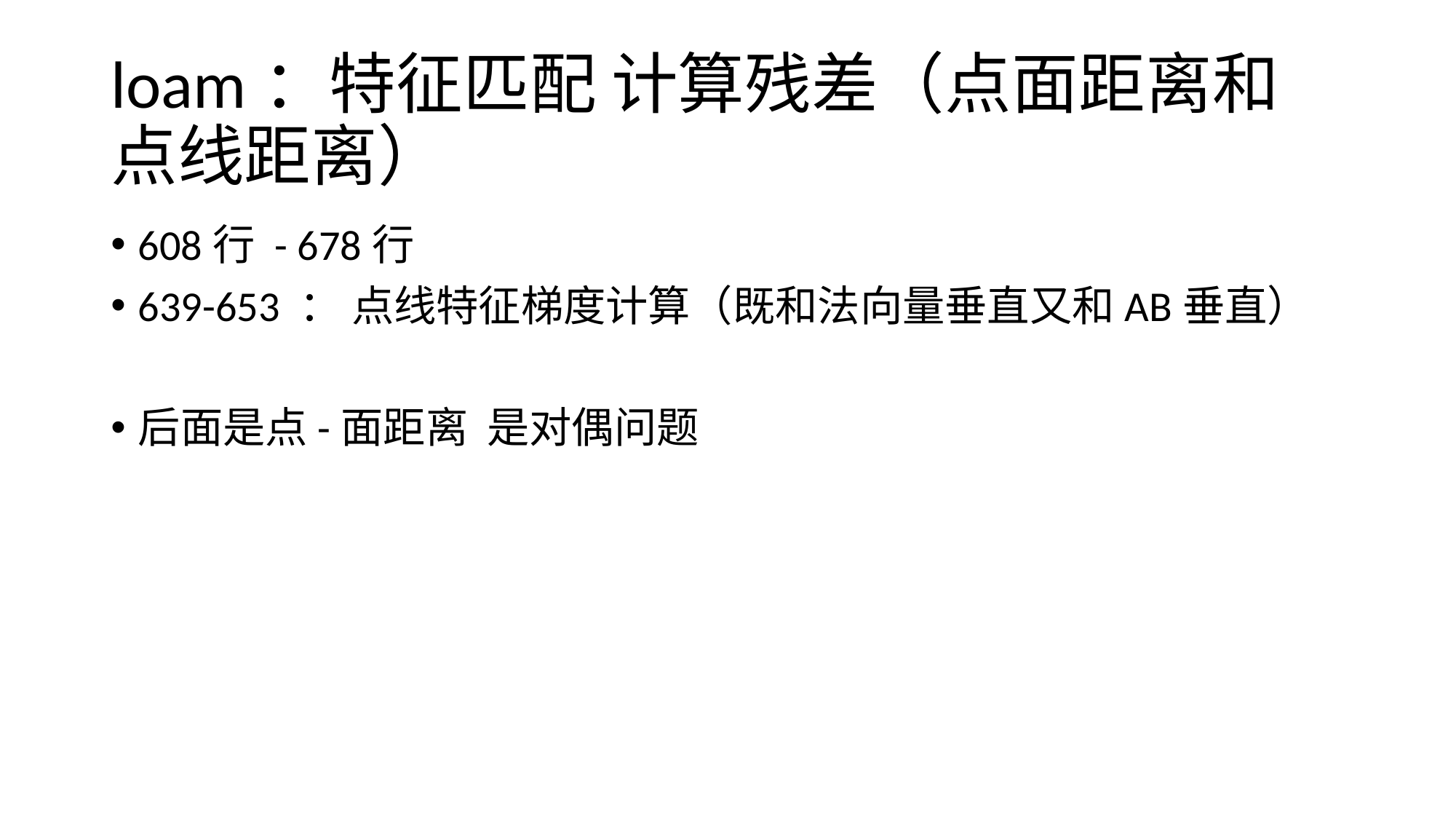

# loam：特征匹配 计算残差（点面距离和点线距离）
608行 - 678行
639-653 ： 点线特征梯度计算（既和法向量垂直又和AB垂直）

后面是点-面距离  是对偶问题